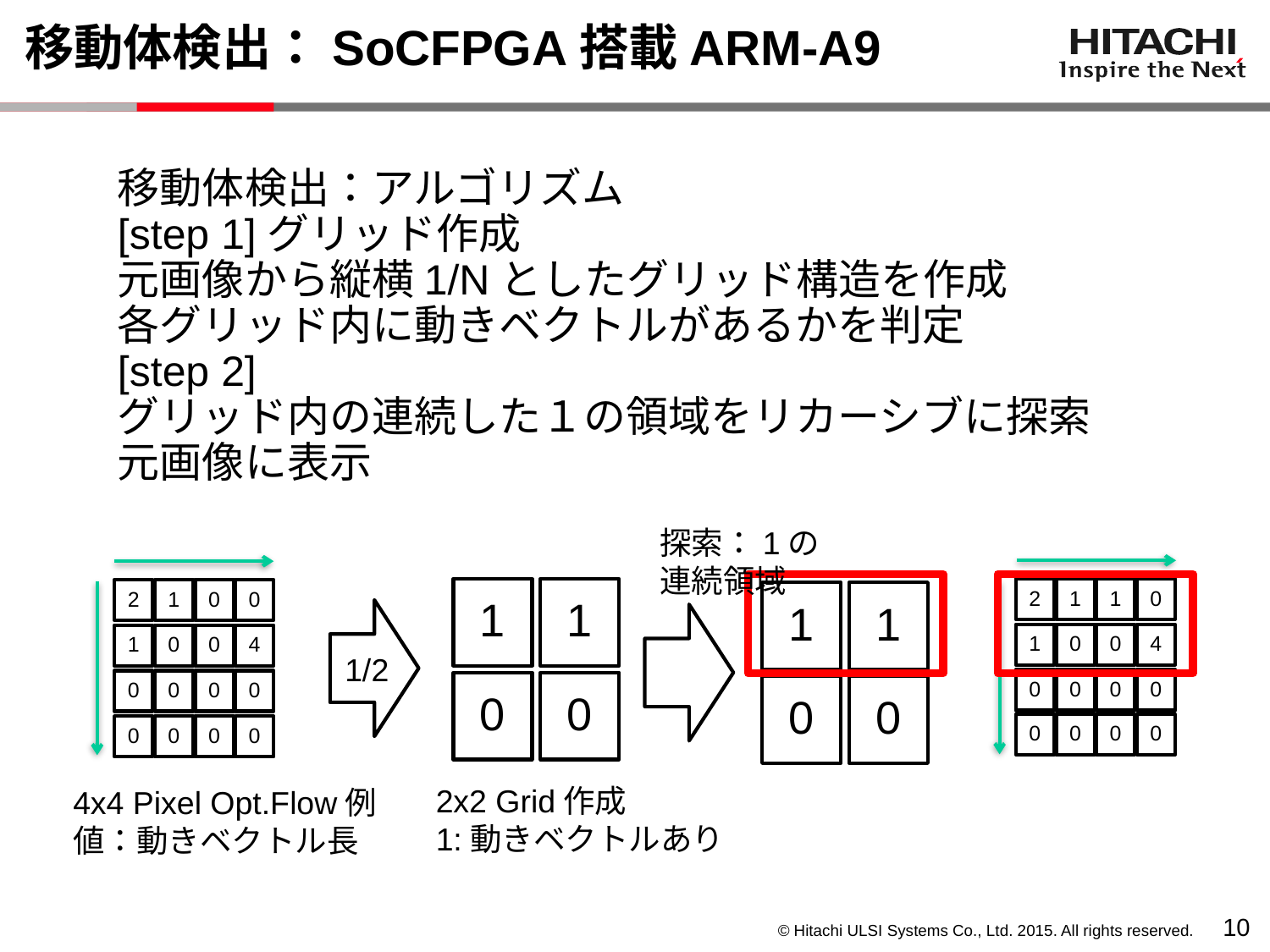

# 移動体検出：SoCFPGA搭載ARM-A9
移動体検出：アルゴリズム
[step 1]グリッド作成
元画像から縦横1/Nとしたグリッド構造を作成
各グリッド内に動きベクトルがあるかを判定
[step 2]
グリッド内の連続した１の領域をリカーシブに探索
元画像に表示
探索：1の
連続領域

2
1
1
0
1
1
2
1
0
0
1
1

1
0
0
4
1
0
0
4
1/2
0
0
0
0
0
0
0
0
0
0
0
0
0
0
0
0
0
0
0
0
2x2 Grid作成
1:動きベクトルあり
4x4 Pixel Opt.Flow例
値：動きベクトル長
10